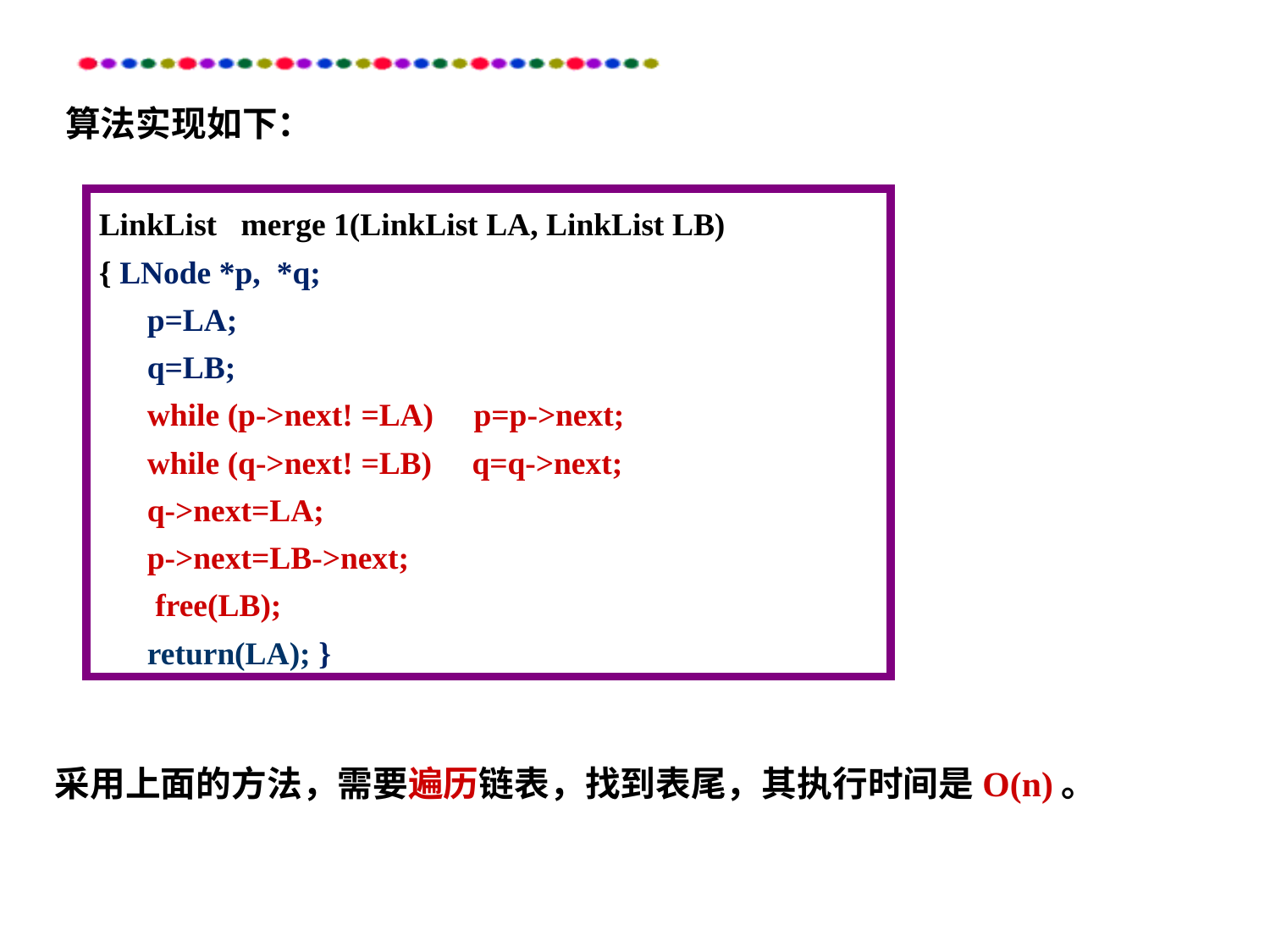

算法实现如下：
LinkList   merge 1(LinkList LA, LinkList LB)
{ LNode *p,  *q;
      p=LA;
      q=LB;
      while (p->next! =LA)     p=p->next;
      while (q->next! =LB)     q=q->next;
      q->next=LA;
      p->next=LB->next;
       free(LB);
      return(LA); }
采用上面的方法，需要遍历链表，找到表尾，其执行时间是O(n)。